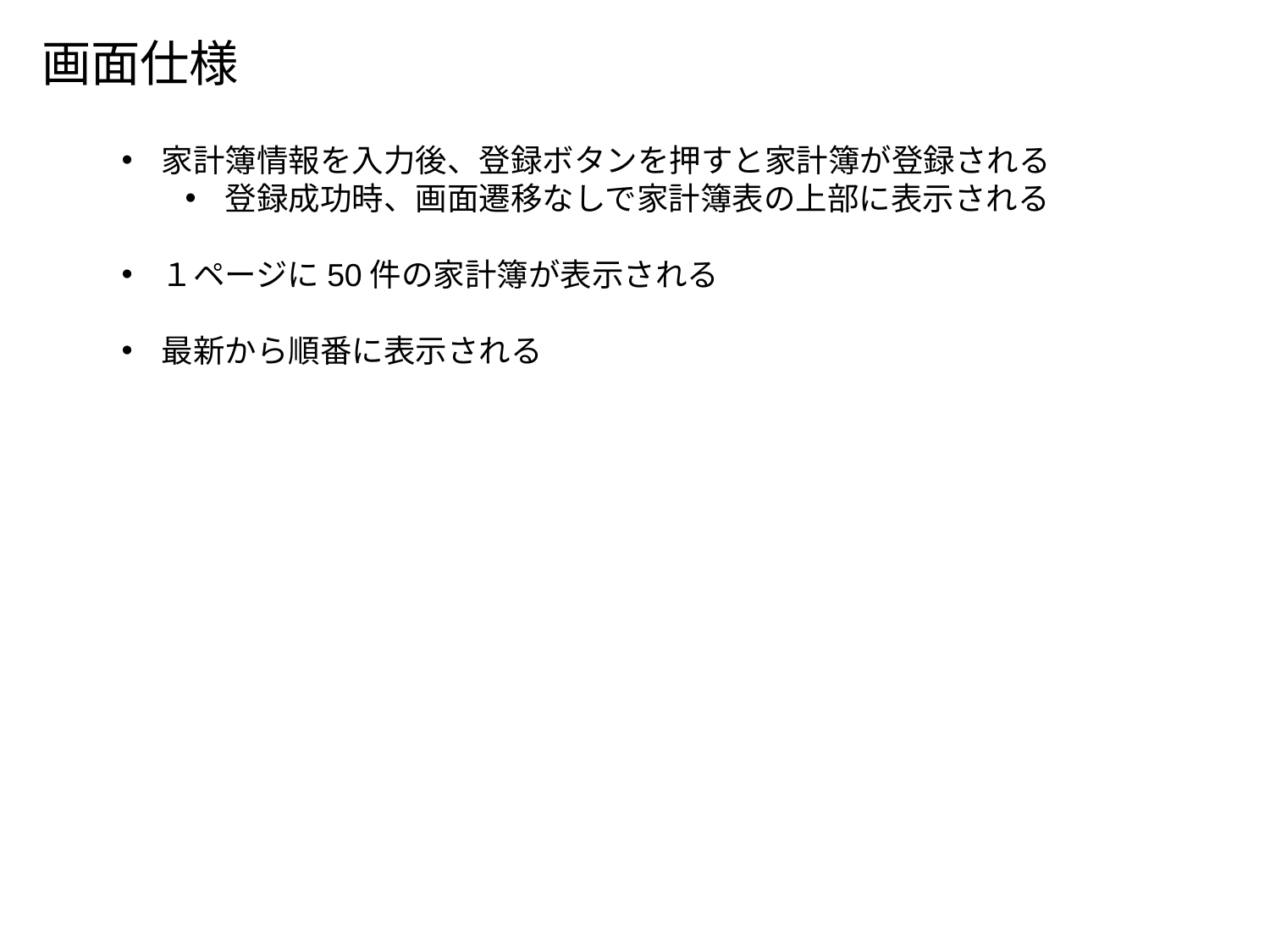

画面仕様
家計簿情報を入力後、登録ボタンを押すと家計簿が登録される
登録成功時、画面遷移なしで家計簿表の上部に表示される

１ページに50件の家計簿が表示される

最新から順番に表示される